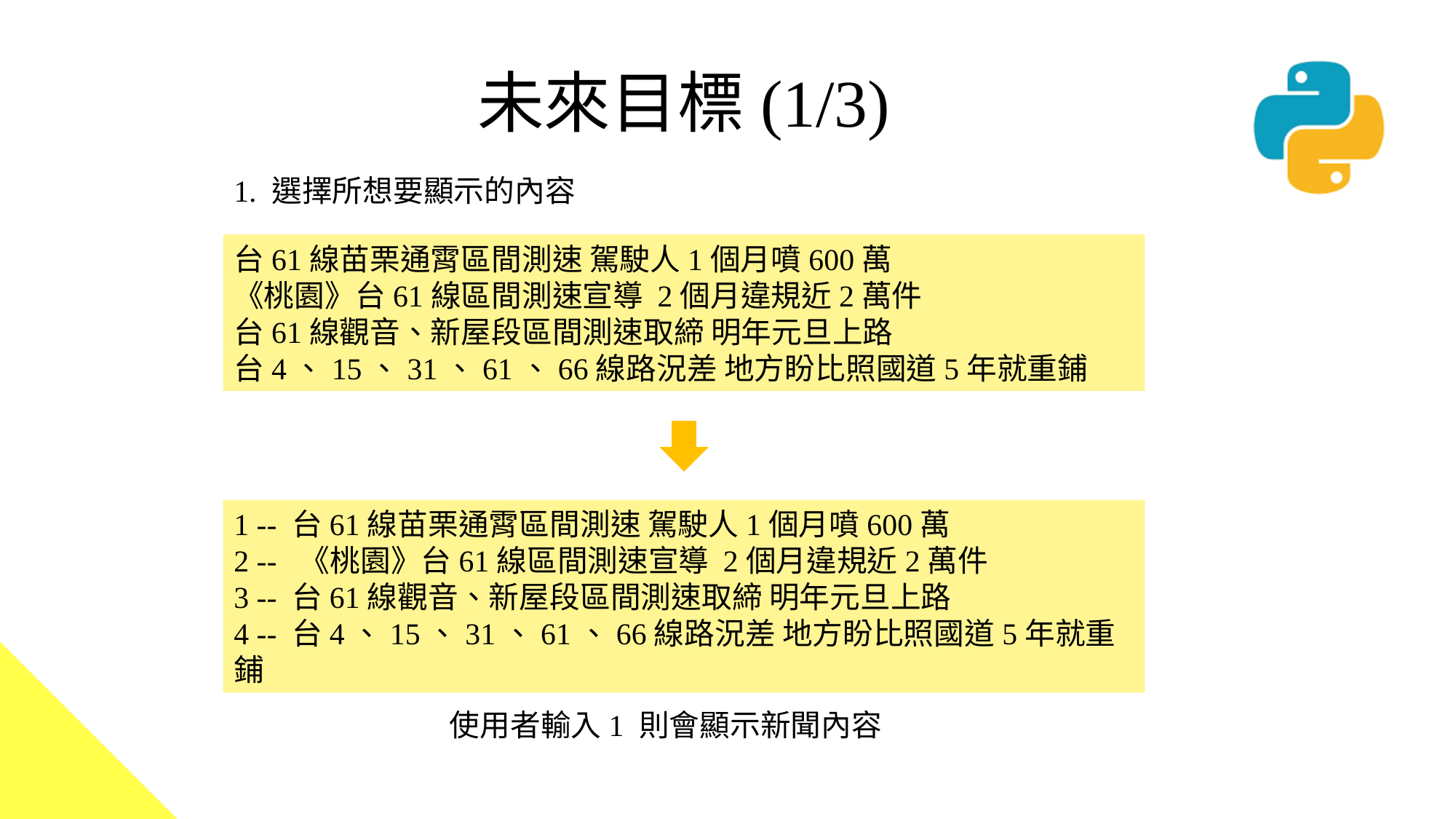

未來目標(1/3)
1. 選擇所想要顯示的內容
台61線苗栗通霄區間測速 駕駛人1個月噴600萬
《桃園》台61線區間測速宣導 2個月違規近2萬件
台61線觀音、新屋段區間測速取締 明年元旦上路
台4、15、31、61、66線路況差 地方盼比照國道5年就重鋪

1 -- 台61線苗栗通霄區間測速 駕駛人1個月噴600萬
2 --  《桃園》台61線區間測速宣導 2個月違規近2萬件
3 -- 台61線觀音、新屋段區間測速取締 明年元旦上路
4 -- 台4、15、31、61、66線路況差 地方盼比照國道5年就重鋪
使用者輸入1 則會顯示新聞內容